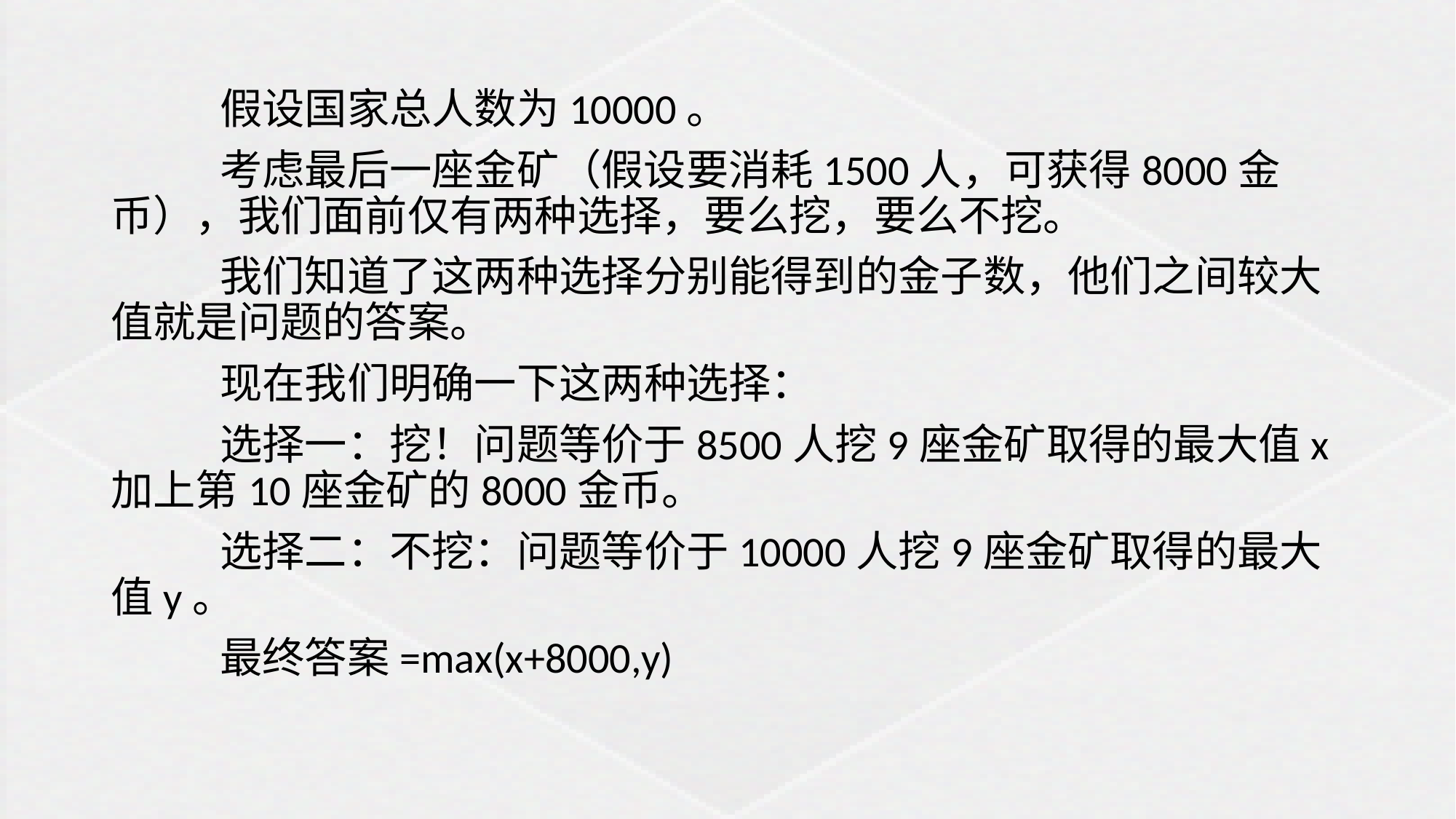

假设国家总人数为10000。
	考虑最后一座金矿（假设要消耗1500人，可获得8000金币），我们面前仅有两种选择，要么挖，要么不挖。
	我们知道了这两种选择分别能得到的金子数，他们之间较大值就是问题的答案。
	现在我们明确一下这两种选择：
	选择一：挖！问题等价于8500人挖9座金矿取得的最大值x加上第10座金矿的8000金币。
	选择二：不挖：问题等价于10000人挖9座金矿取得的最大值y。
	最终答案=max(x+8000,y)